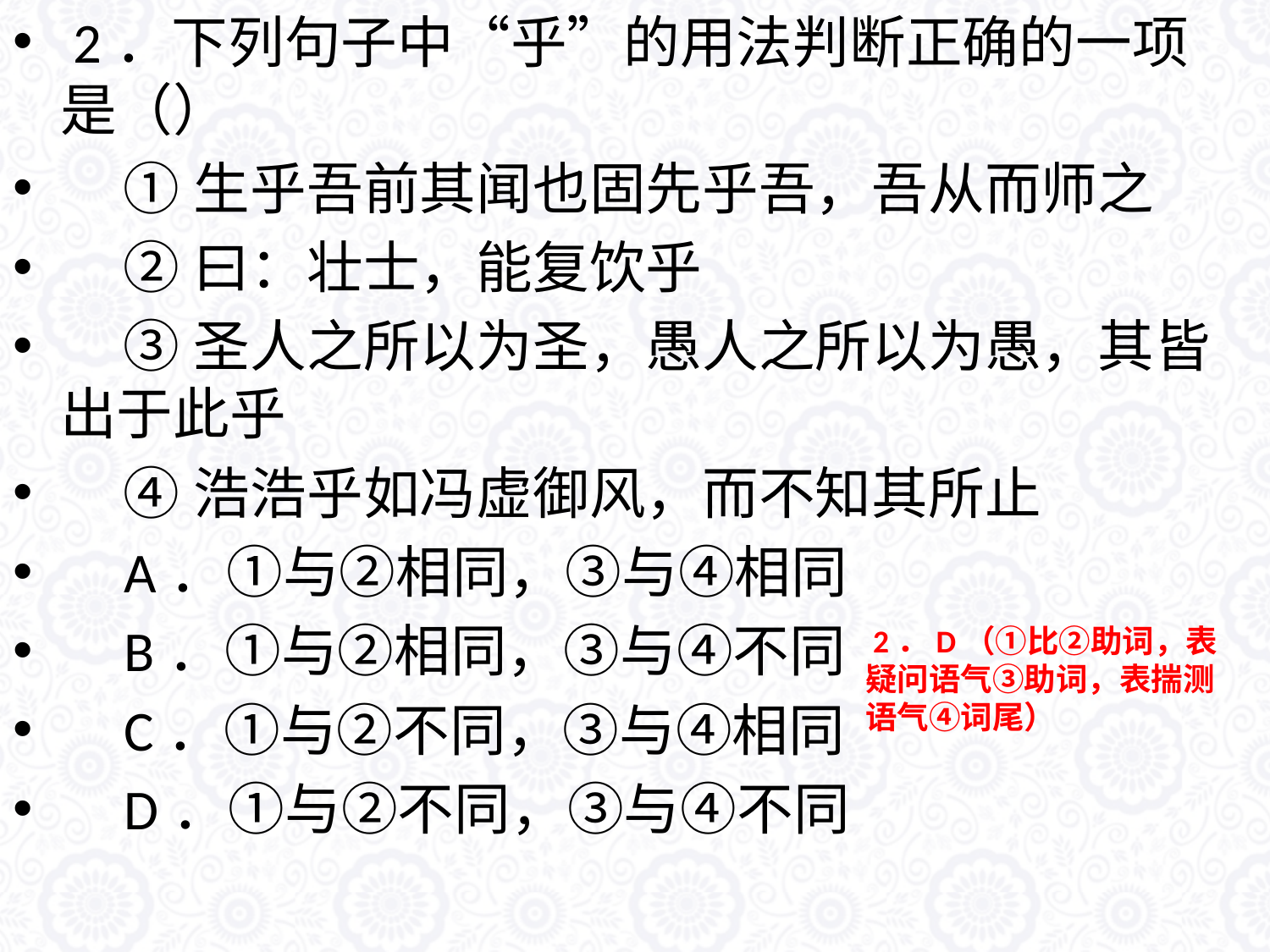

2．下列句子中“乎”的用法判断正确的一项是（）
     ①生乎吾前其闻也固先乎吾，吾从而师之
     ②曰：壮士，能复饮乎
     ③圣人之所以为圣，愚人之所以为愚，其皆出于此乎
     ④浩浩乎如冯虚御风，而不知其所止
     A．①与②相同，③与④相同
     B．①与②相同，③与④不同
     C．①与②不同，③与④相同
     D．①与②不同，③与④不同
 2．D（①比②助词，表疑问语气③助词，表揣测语气④词尾）